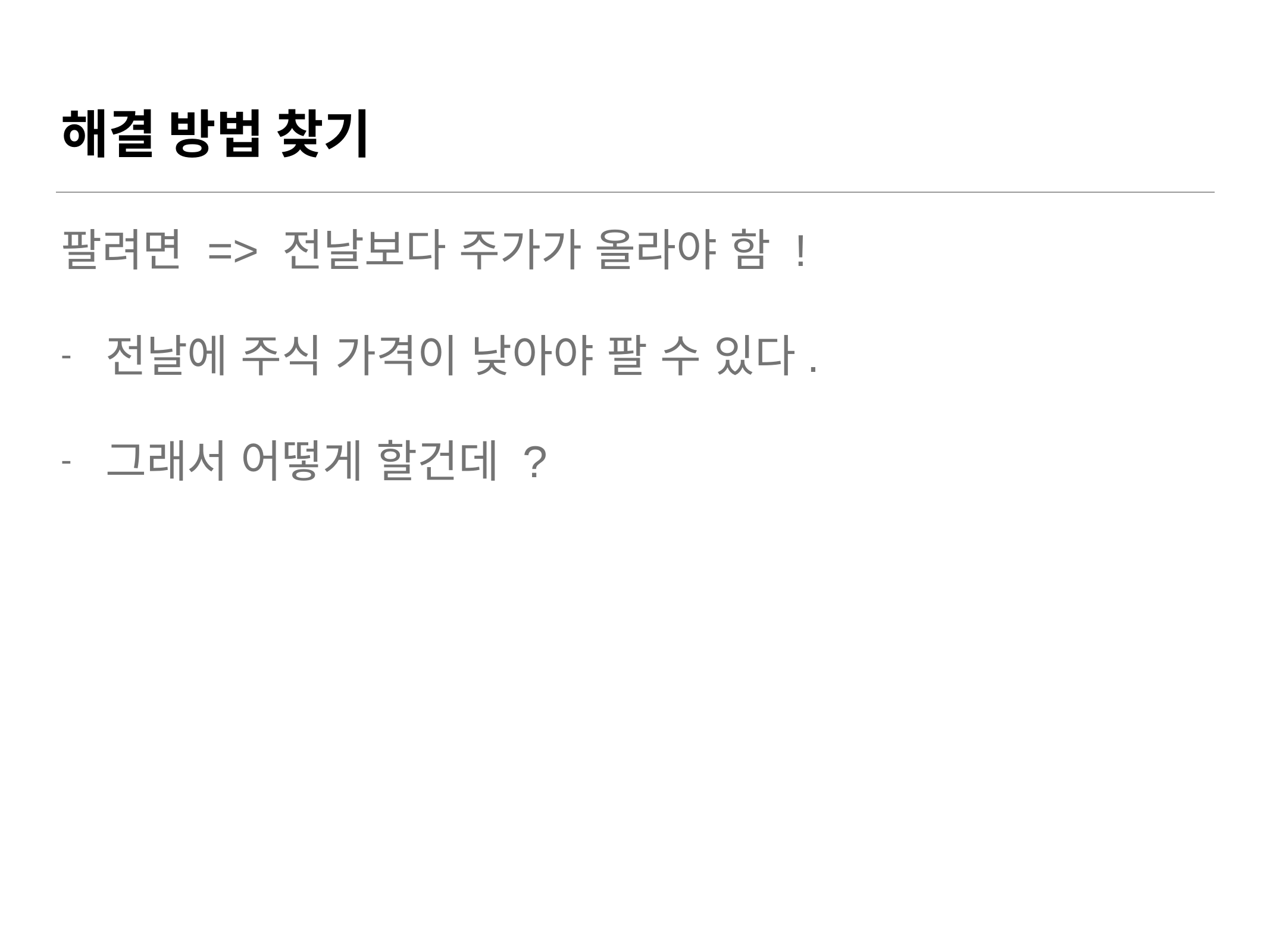

# 해결 방법 찾기
팔려면 => 전날보다 주가가 올라야 함 !
전날에 주식 가격이 낮아야 팔 수 있다.
그래서 어떻게 할건데 ?